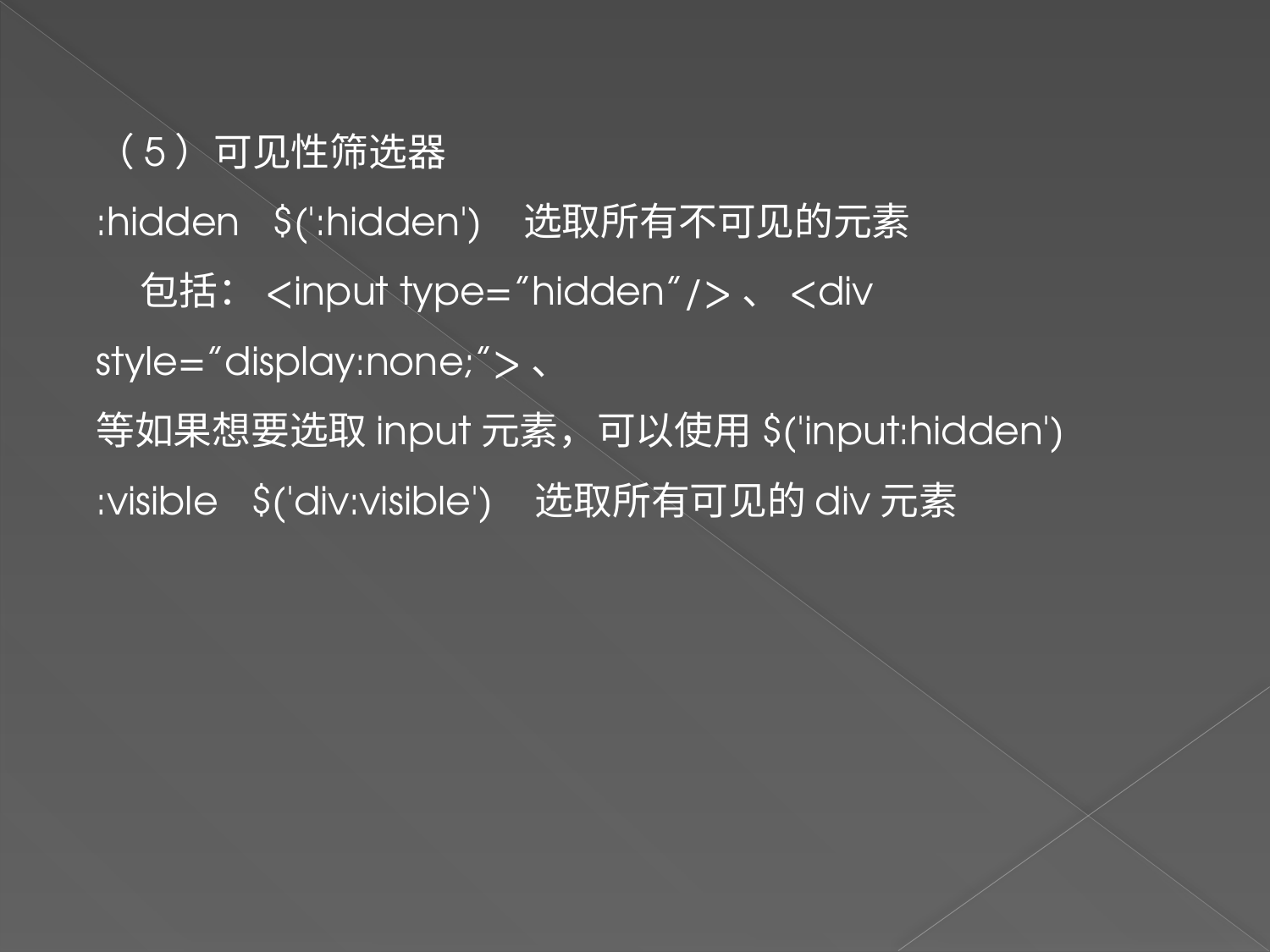

（5）可见性筛选器
:hidden   $(':hidden')   选取所有不可见的元素
    包括：<input type=”hidden”/>、<div style=”display:none;”>、
等如果想要选取input元素，可以使用$('input:hidden')
:visible   $('div:visible')   选取所有可见的div元素